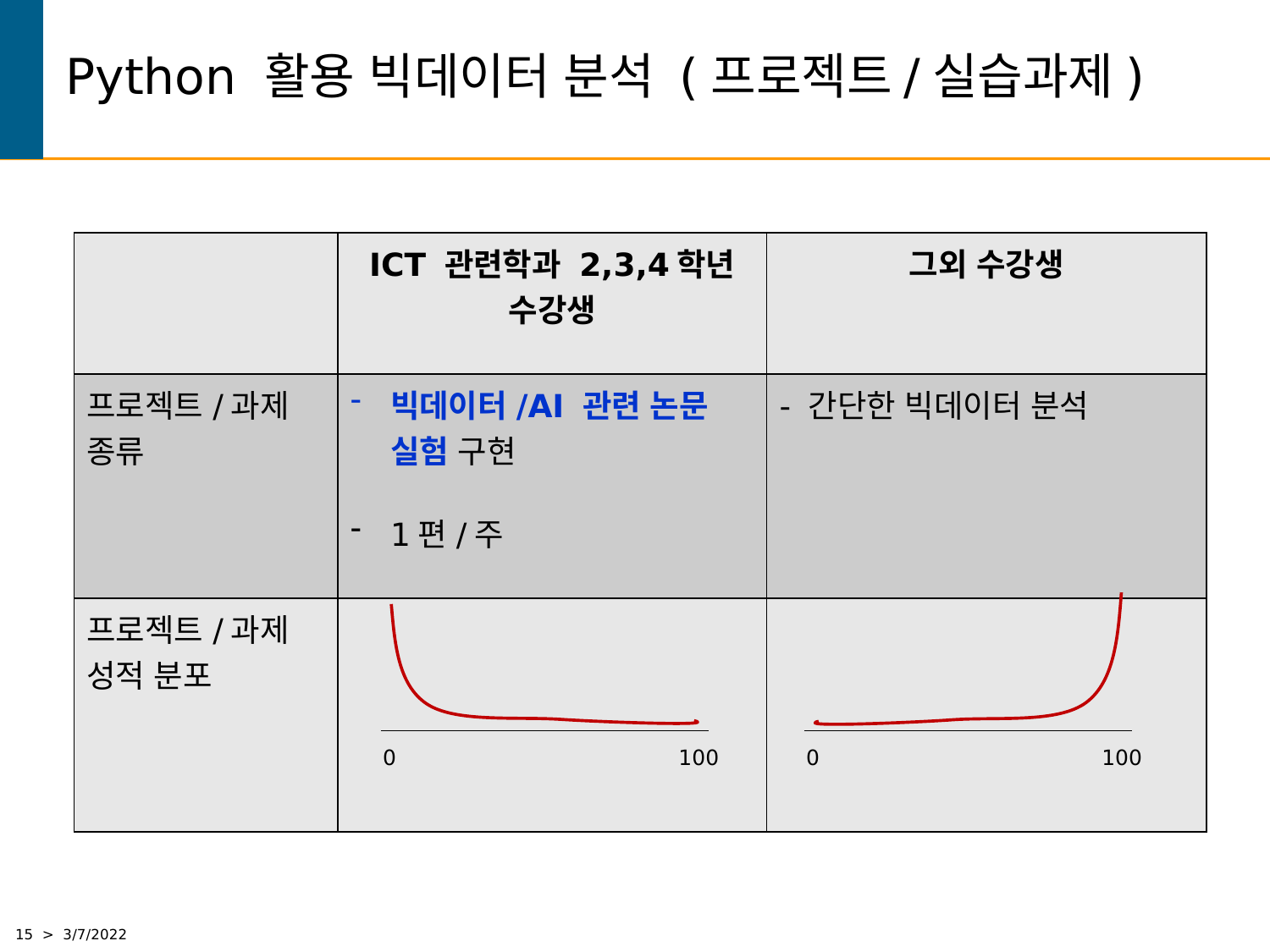

# Python 활용 빅데이터 분석 (프로젝트/실습과제)
|  | ICT 관련학과 2,3,4학년 수강생 | 그외 수강생 |
| --- | --- | --- |
| 프로젝트/과제 종류 | 빅데이터/AI 관련 논문 실험 구현 1편/주 | - 간단한 빅데이터 분석 |
| 프로젝트/과제 성적 분포 |  |  |

0
100
0
100
15  >  3/7/2022